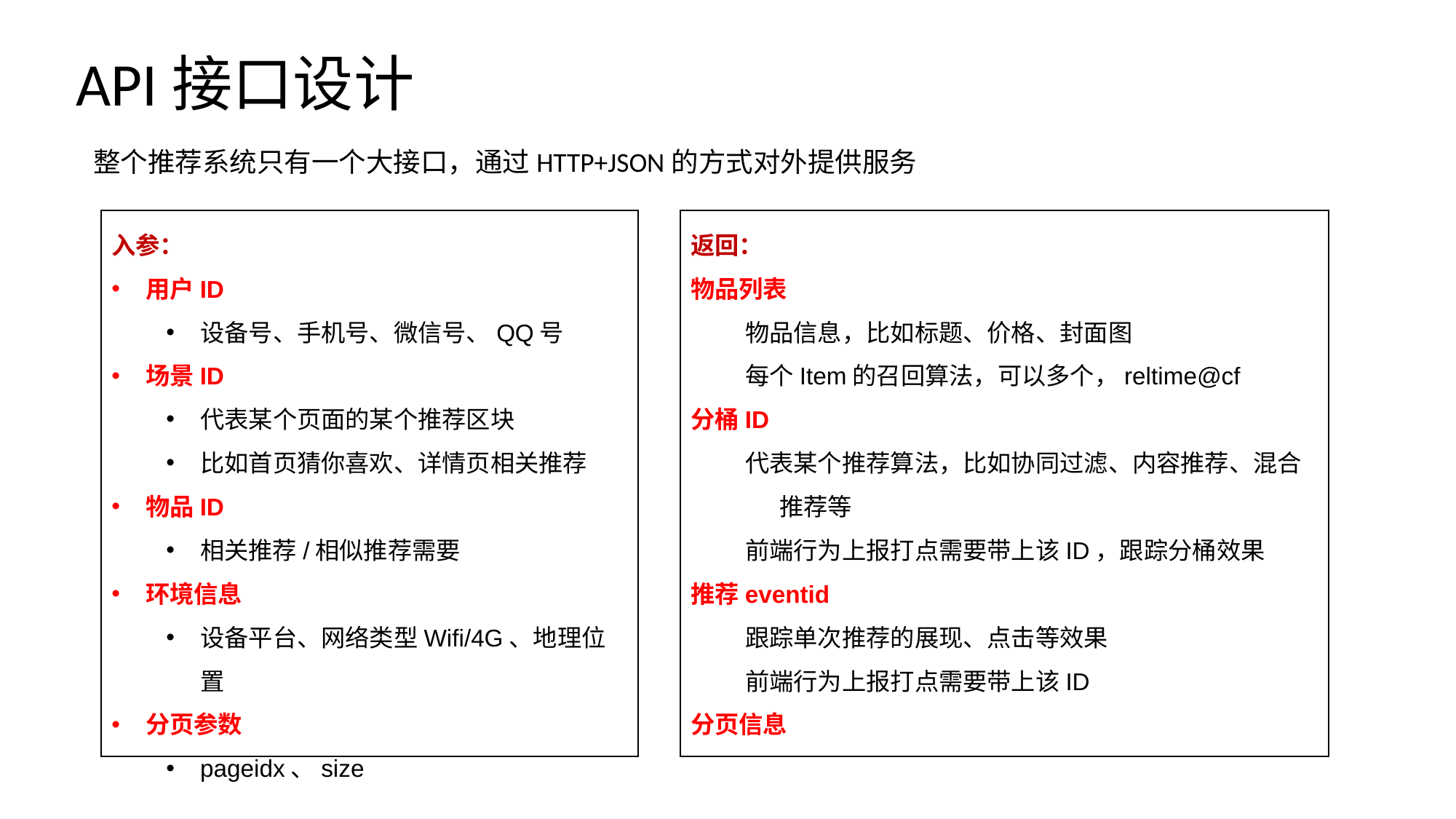

# API接口设计
整个推荐系统只有一个大接口，通过HTTP+JSON的方式对外提供服务
入参：
用户ID
设备号、手机号、微信号、QQ号
场景ID
代表某个页面的某个推荐区块
比如首页猜你喜欢、详情页相关推荐
物品ID
相关推荐/相似推荐需要
环境信息
设备平台、网络类型Wifi/4G、地理位置
分页参数
pageidx、size
返回：
物品列表
物品信息，比如标题、价格、封面图
每个Item的召回算法，可以多个，reltime@cf
分桶ID
代表某个推荐算法，比如协同过滤、内容推荐、混合推荐等
前端行为上报打点需要带上该ID，跟踪分桶效果
推荐eventid
跟踪单次推荐的展现、点击等效果
前端行为上报打点需要带上该ID
分页信息